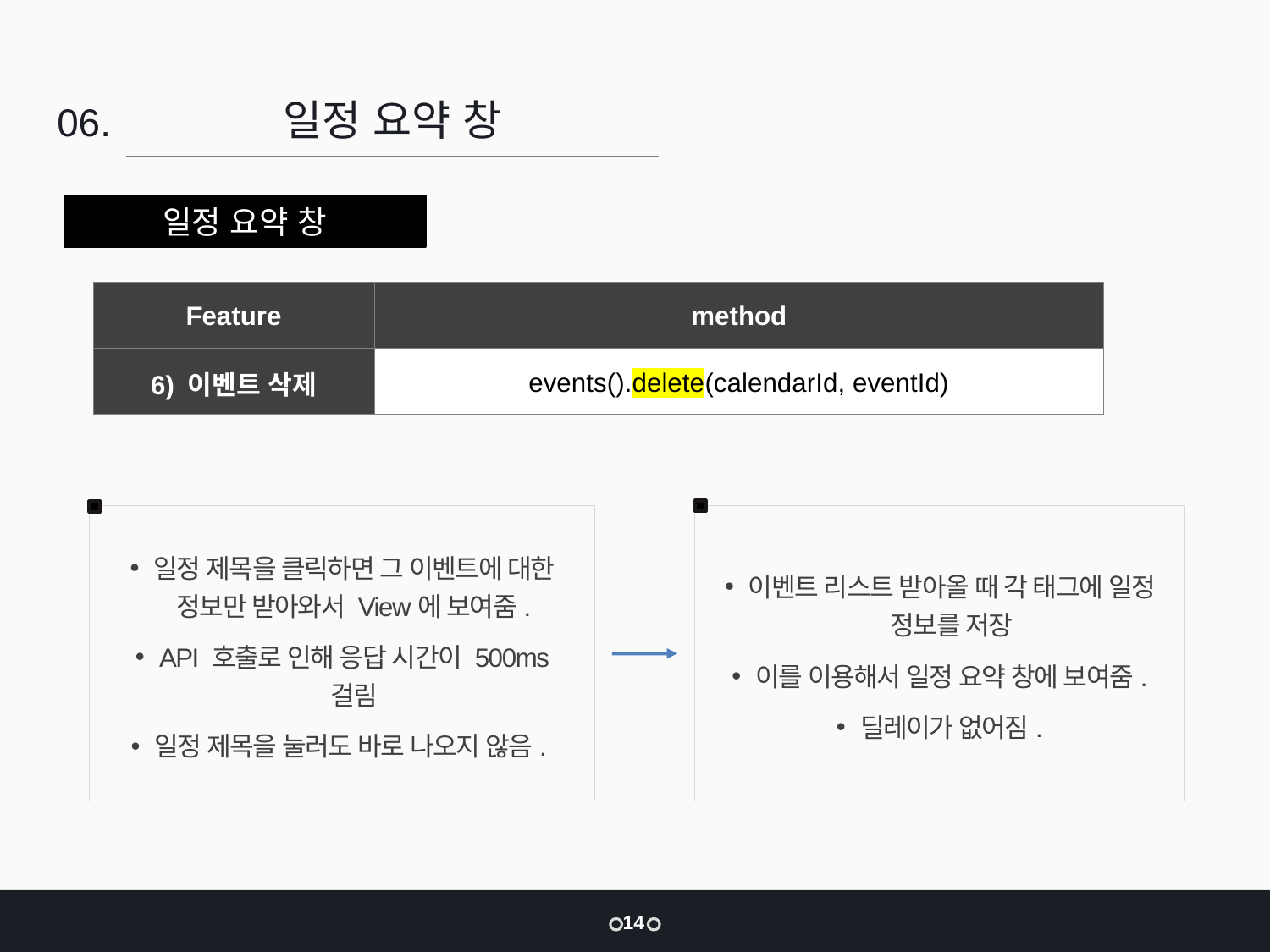

일정 요약 창
06.
일정 요약 창
| Feature | method |
| --- | --- |
| 6) 이벤트 삭제 | events().delete(calendarId, eventId) |

일정 제목을 클릭하면 그 이벤트에 대한 정보만 받아와서 View에 보여줌.
API 호출로 인해 응답 시간이 500ms 걸림
일정 제목을 눌러도 바로 나오지 않음.
이벤트 리스트 받아올 때 각 태그에 일정 정보를 저장
이를 이용해서 일정 요약 창에 보여줌.
딜레이가 없어짐.
14